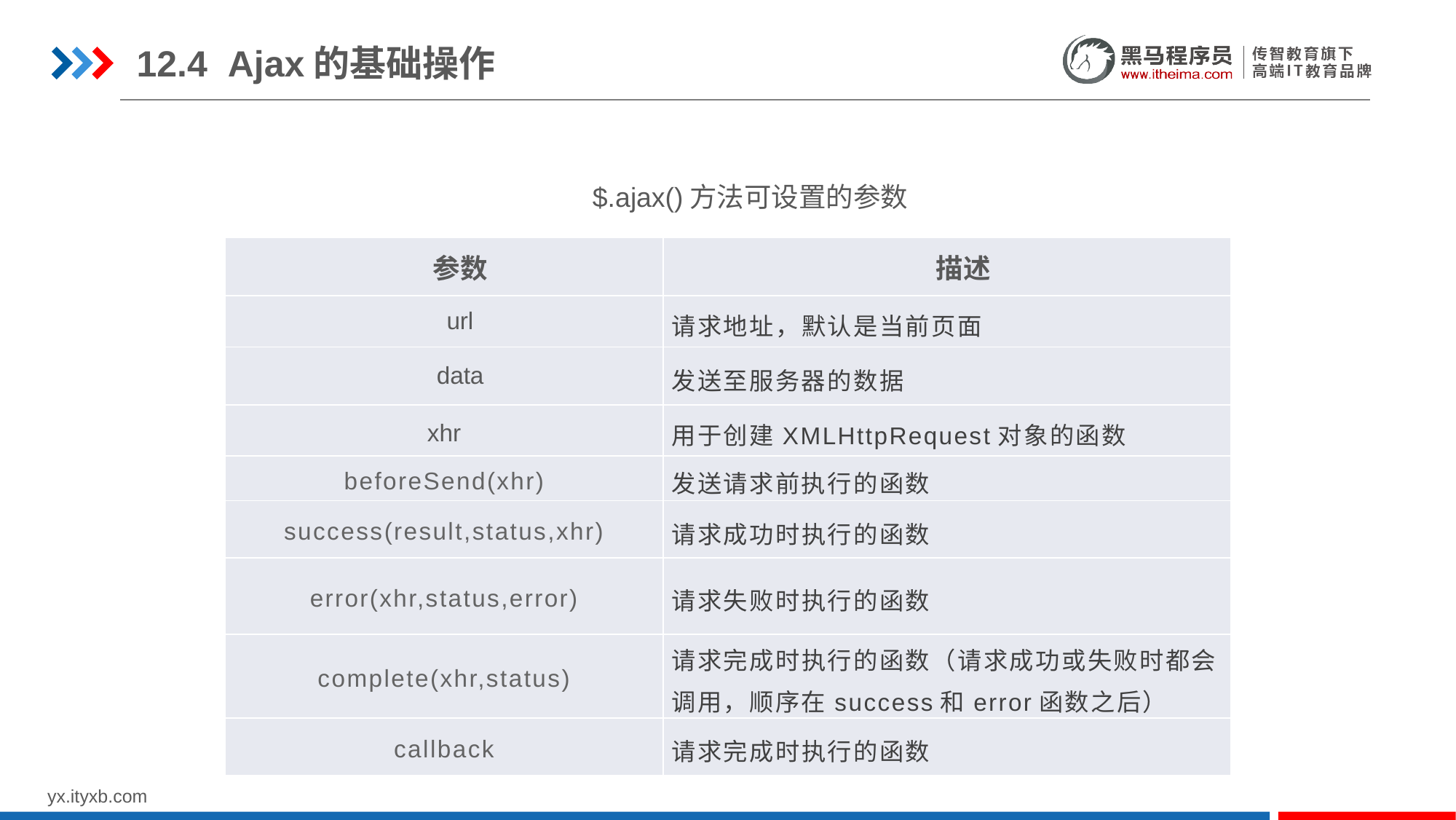

12.4  Ajax的基础操作
$.ajax()方法可设置的参数
| 参数 | 描述 |
| --- | --- |
| url | 请求地址，默认是当前页面 |
| data | 发送至服务器的数据 |
| xhr | 用于创建XMLHttpRequest对象的函数 |
| beforeSend(xhr) | 发送请求前执行的函数 |
| success(result,status,xhr) | 请求成功时执行的函数 |
| error(xhr,status,error) | 请求失败时执行的函数 |
| complete(xhr,status) | 请求完成时执行的函数（请求成功或失败时都会调用，顺序在success和error函数之后） |
| callback | 请求完成时执行的函数 |